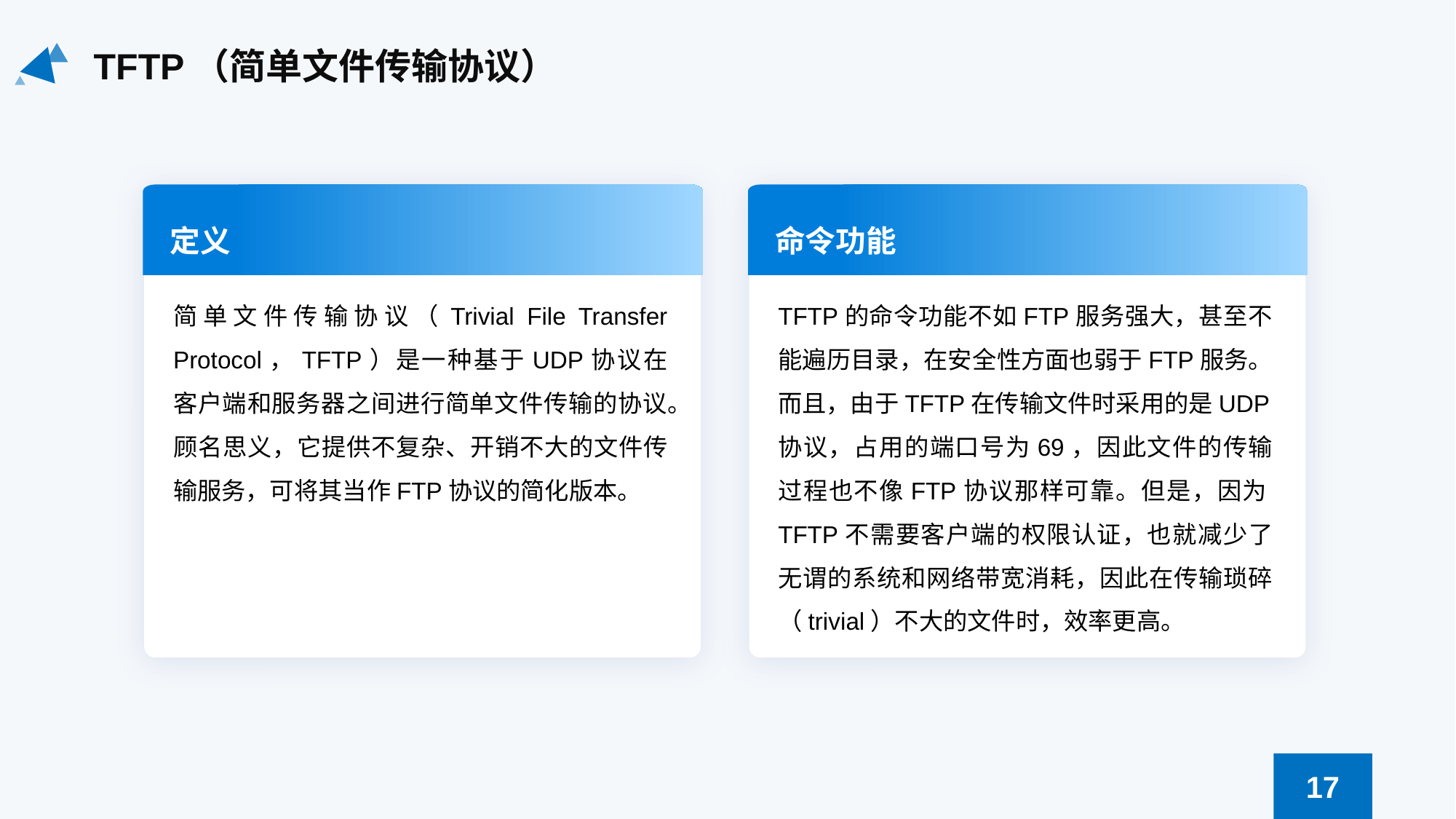

TFTP（简单文件传输协议）

定义
命令功能
简单文件传输协议（Trivial File Transfer Protocol，TFTP）是一种基于UDP协议在客户端和服务器之间进行简单文件传输的协议。顾名思义，它提供不复杂、开销不大的文件传输服务，可将其当作FTP协议的简化版本。
TFTP的命令功能不如FTP服务强大，甚至不能遍历目录，在安全性方面也弱于FTP服务。而且，由于TFTP在传输文件时采用的是UDP协议，占用的端口号为69，因此文件的传输过程也不像FTP协议那样可靠。但是，因为TFTP不需要客户端的权限认证，也就减少了无谓的系统和网络带宽消耗，因此在传输琐碎（trivial）不大的文件时，效率更高。

17